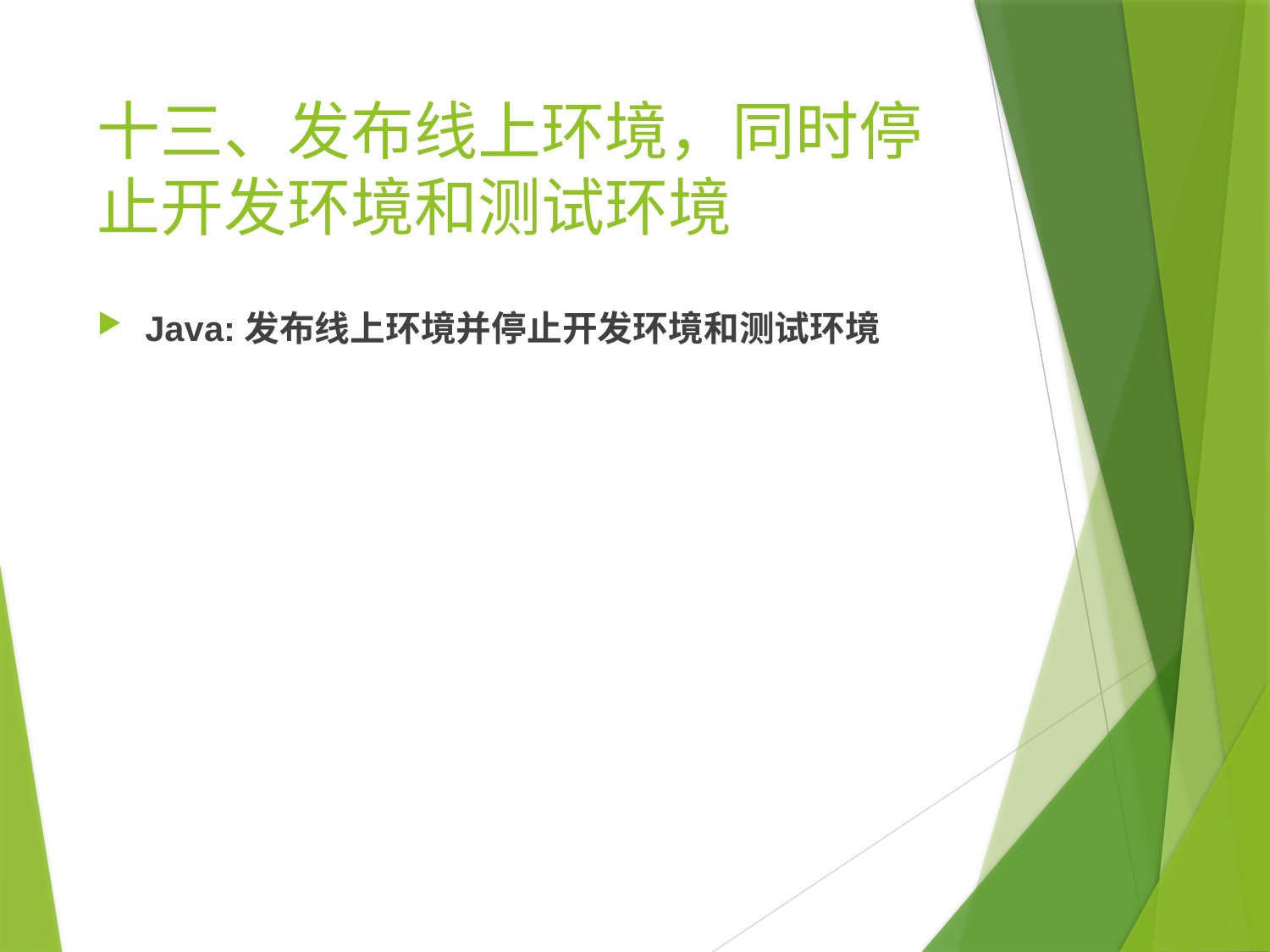

# 十三、发布线上环境，同时停止开发环境和测试环境
Java:发布线上环境并停止开发环境和测试环境